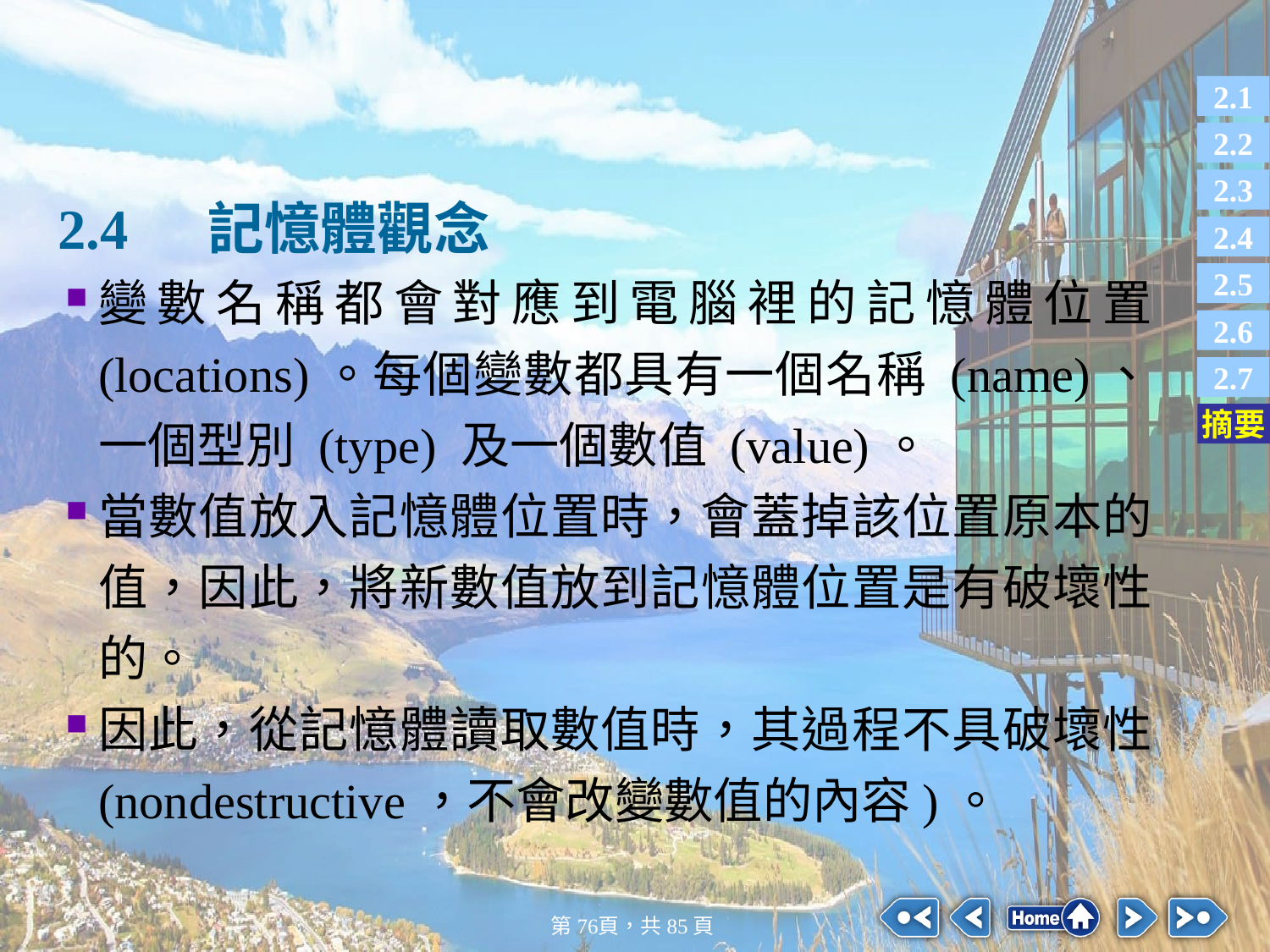

#
2.4	記憶體觀念
變數名稱都會對應到電腦裡的記憶體位置 (locations)。每個變數都具有一個名稱 (name)、一個型別 (type) 及一個數值 (value)。
當數值放入記憶體位置時，會蓋掉該位置原本的值，因此，將新數值放到記憶體位置是有破壞性的。
因此，從記憶體讀取數值時，其過程不具破壞性 (nondestructive，不會改變數值的內容)。